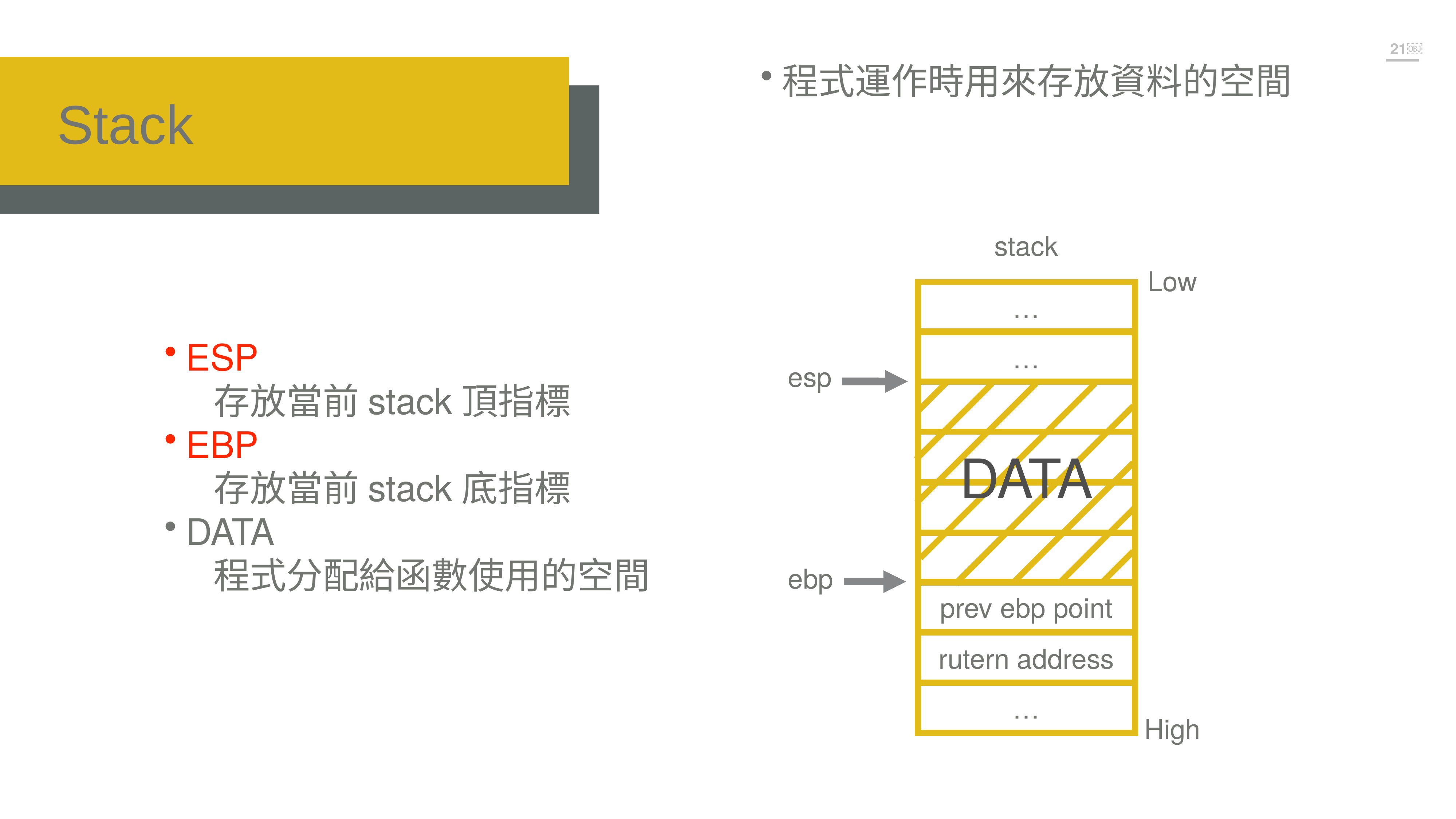

21￼
程式運作時用來存放資料的空間
Stack
stack
Low

…

ESP
    存放當前stack頂指標
EBP
    存放當前stack底指標
DATA
    程式分配給函數使用的空間
…
esp

DATA

ebp

prev ebp point

rutern address

…
High